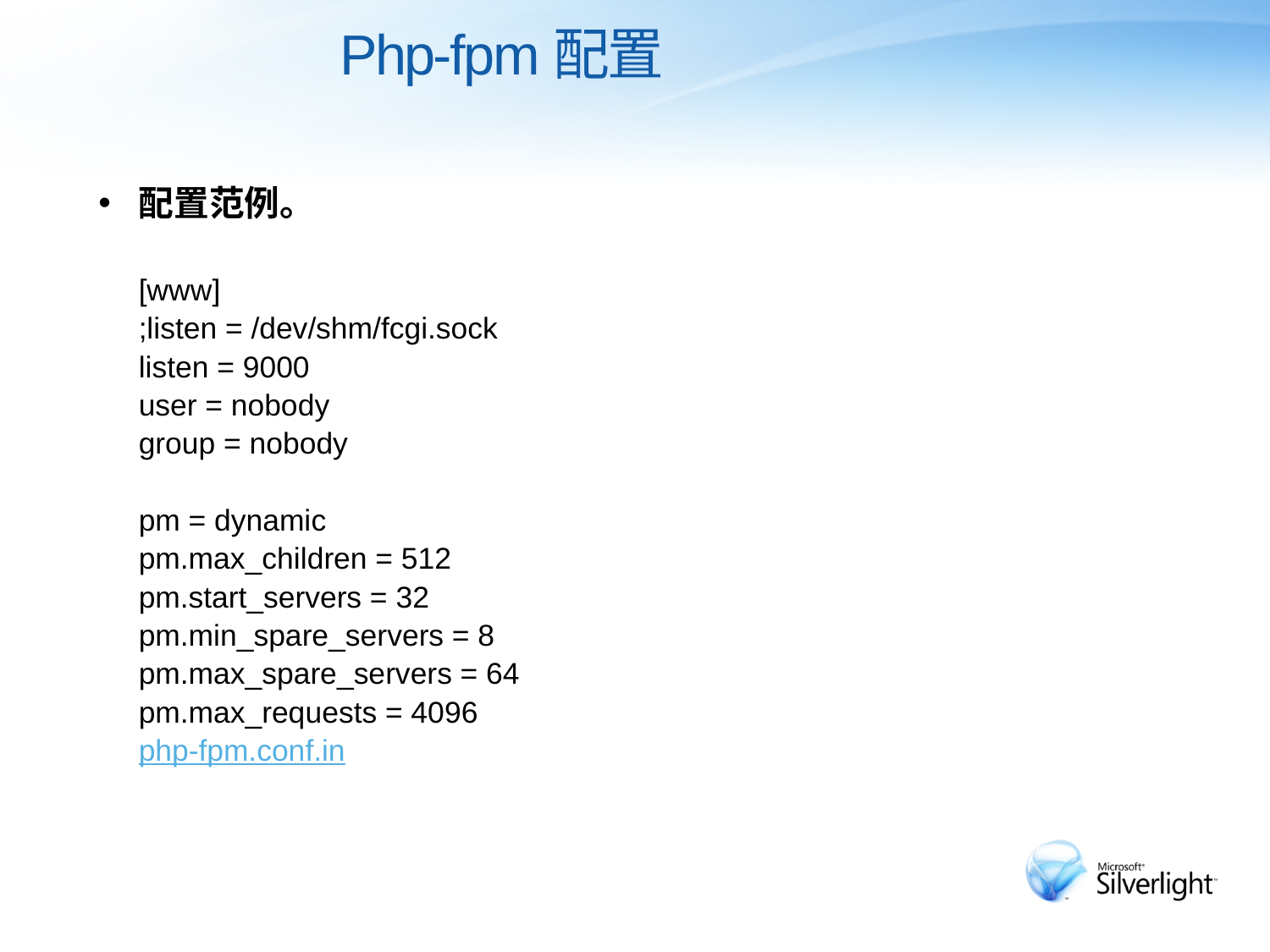

Php-fpm配置

配置范例。

[www]
;listen = /dev/shm/fcgi.sock
listen = 9000
user = nobody
group = nobody

pm = dynamic
pm.max_children = 512
pm.start_servers = 32
pm.min_spare_servers = 8
pm.max_spare_servers = 64
pm.max_requests = 4096
php-fpm.conf.in